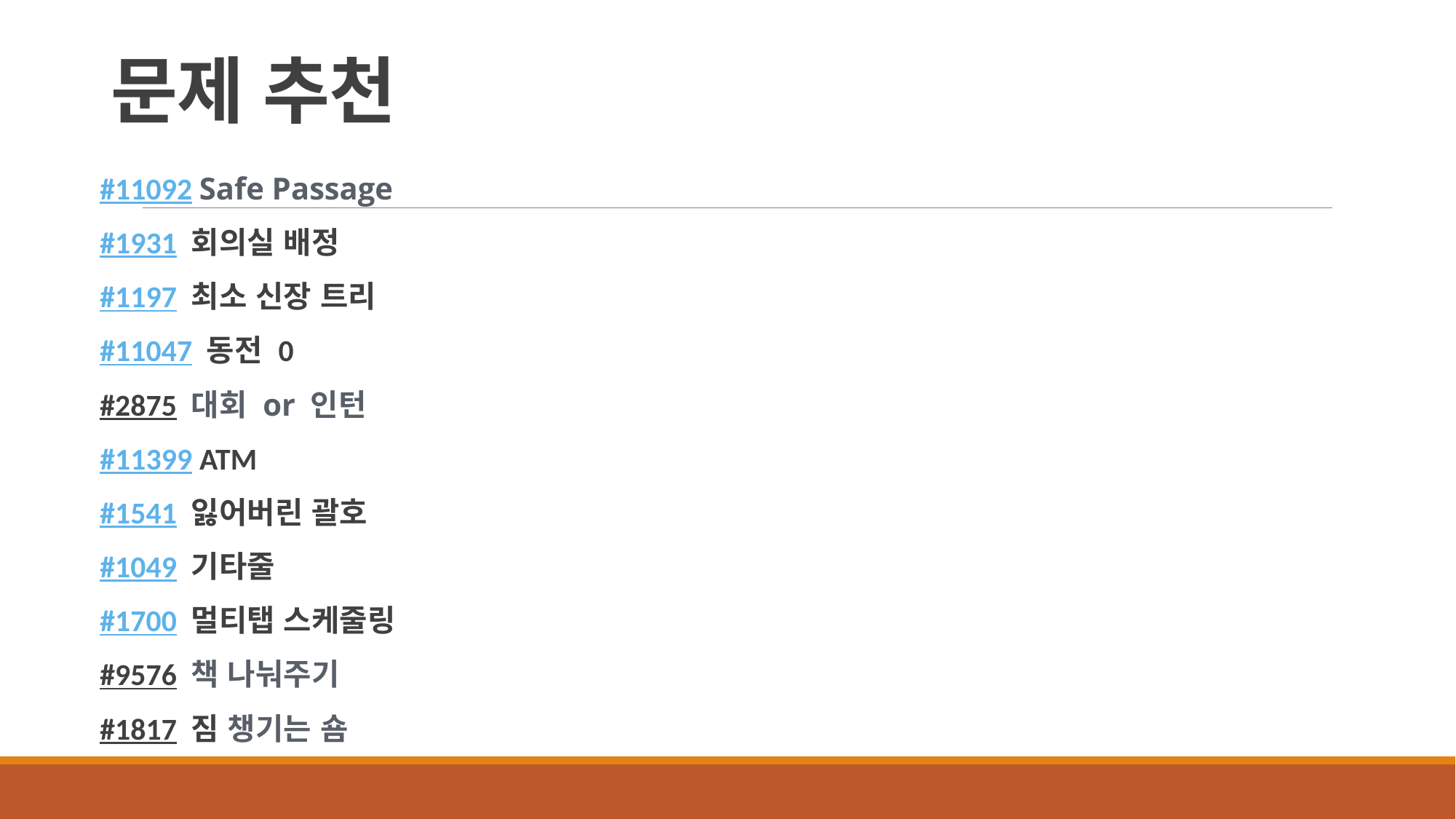

# 문제 추천
#11092 Safe Passage
#1931 회의실 배정
#1197 최소 신장 트리
#11047 동전 0
#2875 대회 or 인턴
#11399 ATM
#1541 잃어버린 괄호
#1049 기타줄
#1700 멀티탭 스케줄링
#9576 책 나눠주기
#1817 짐 챙기는 숌